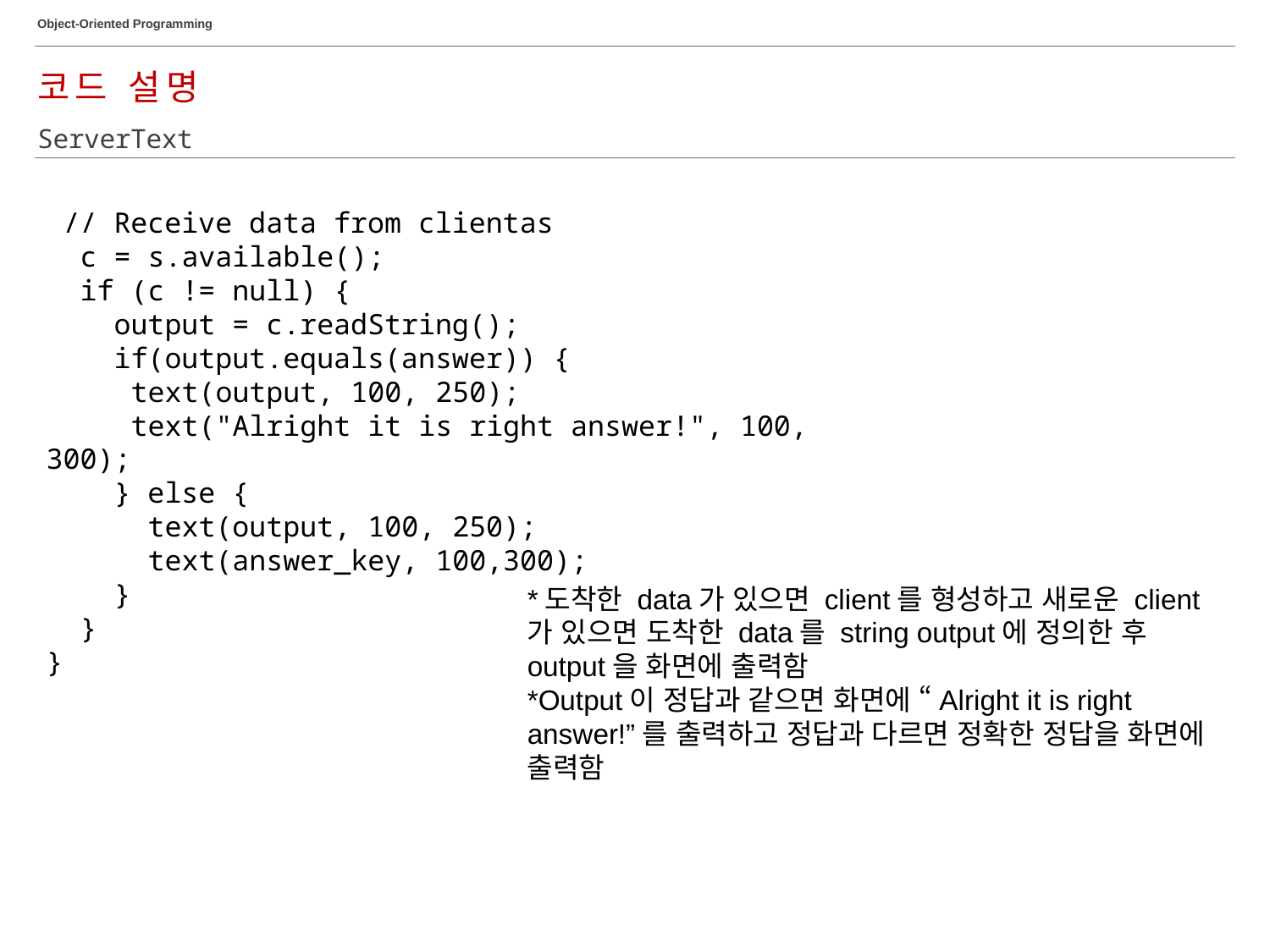

Object-Oriented Programming
코드 설명
ServerText
 // Receive data from clientas
  c = s.available();
  if (c != null) {
    output = c.readString();
    if(output.equals(answer)) {
     text(output, 100, 250);
     text("Alright it is right answer!", 100, 300);
    } else {
      text(output, 100, 250);
      text(answer_key, 100,300);
    }
  }
}
*도착한 data가 있으면 client를 형성하고 새로운 client가 있으면 도착한 data를 string output에 정의한 후 output을 화면에 출력함
*Output이 정답과 같으면 화면에 “Alright it is right answer!”를 출력하고 정답과 다르면 정확한 정답을 화면에 출력함